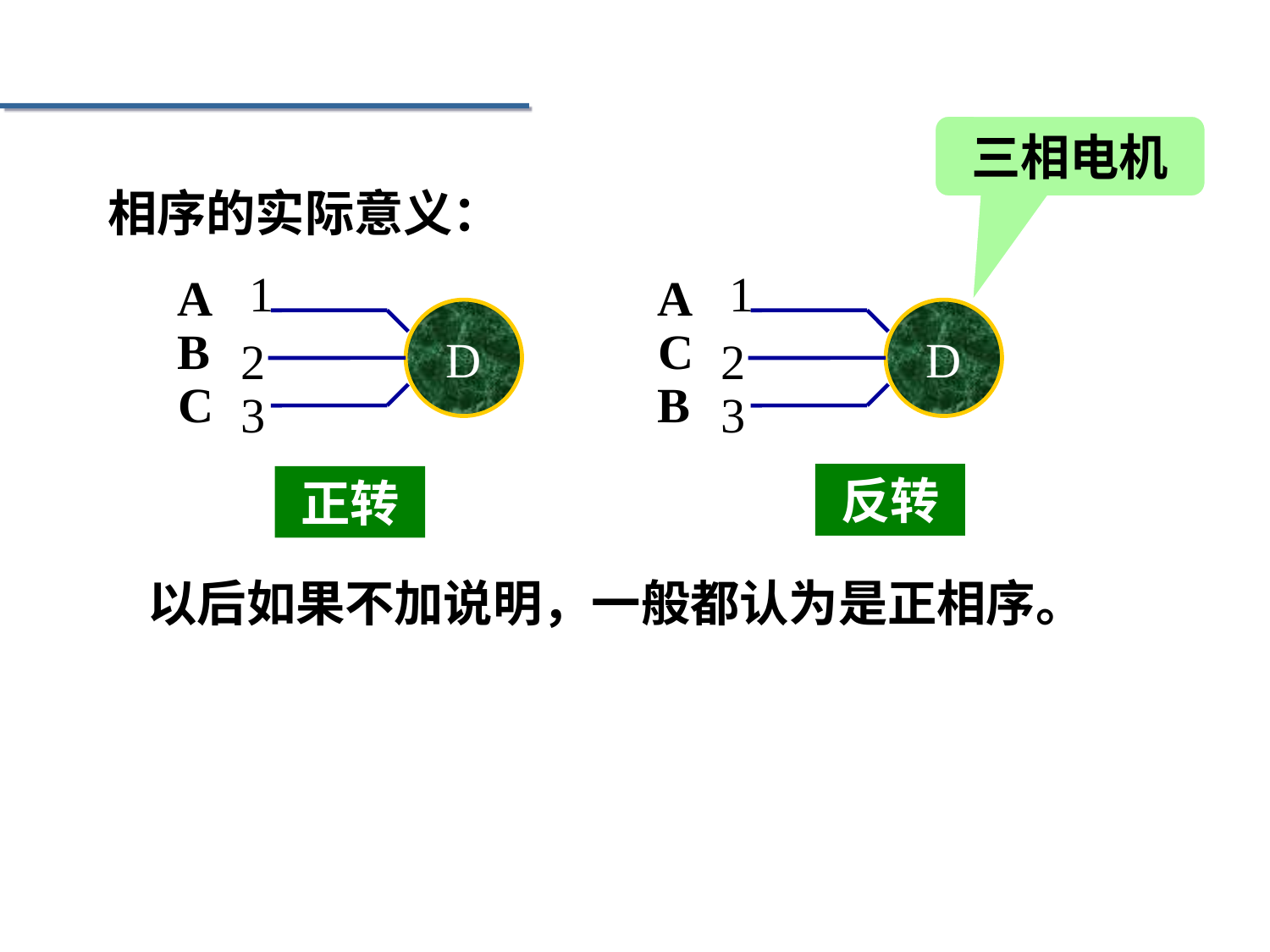

三相电机
相序的实际意义：
1
A
D

B
2

C
3

1
A
D

C
2

B
3

反转
正转
以后如果不加说明，一般都认为是正相序。